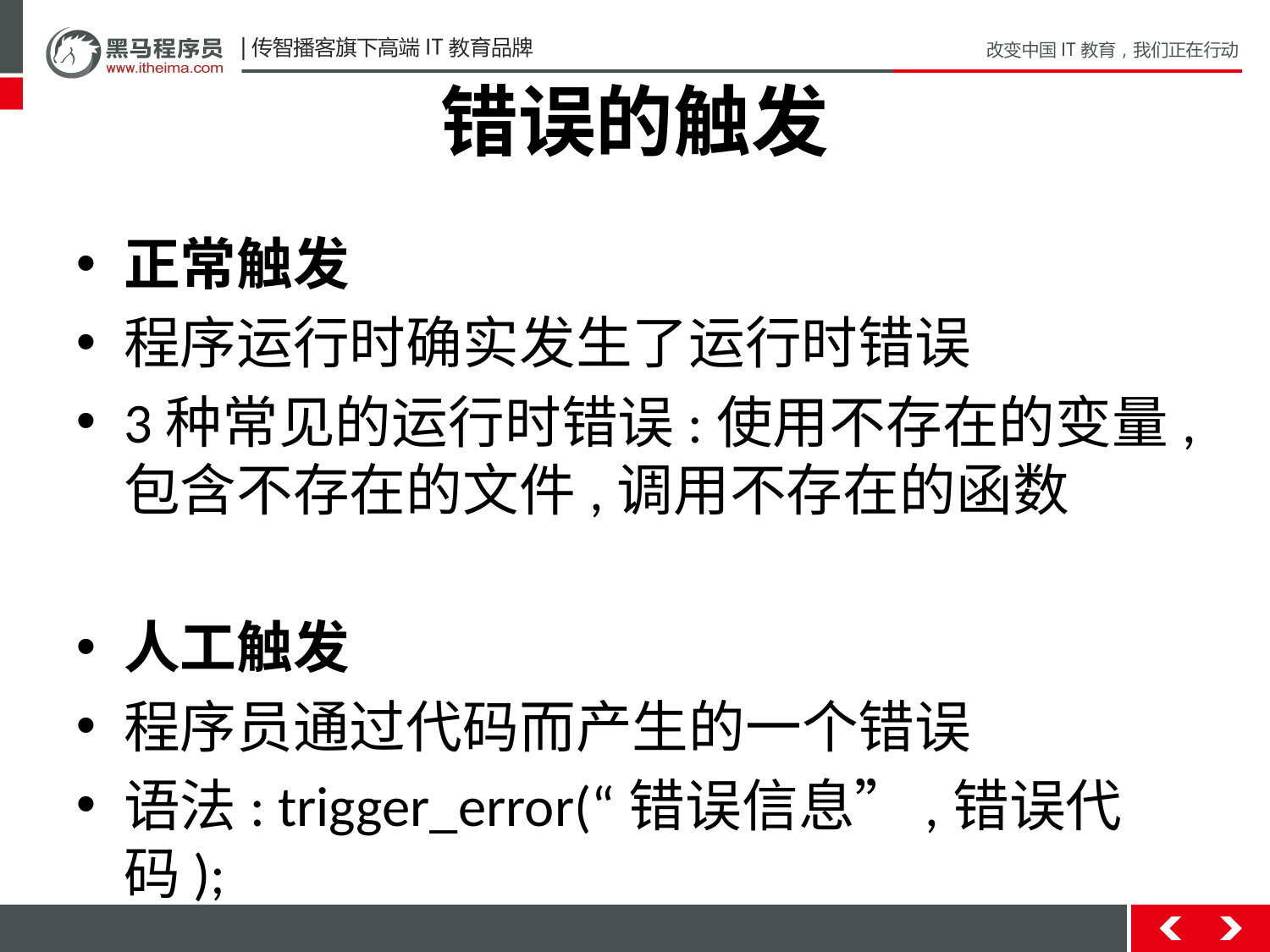

# 错误的触发
正常触发
程序运行时确实发生了运行时错误
3种常见的运行时错误:使用不存在的变量,包含不存在的文件,调用不存在的函数

人工触发
程序员通过代码而产生的一个错误
语法: trigger_error(“错误信息”,错误代码);